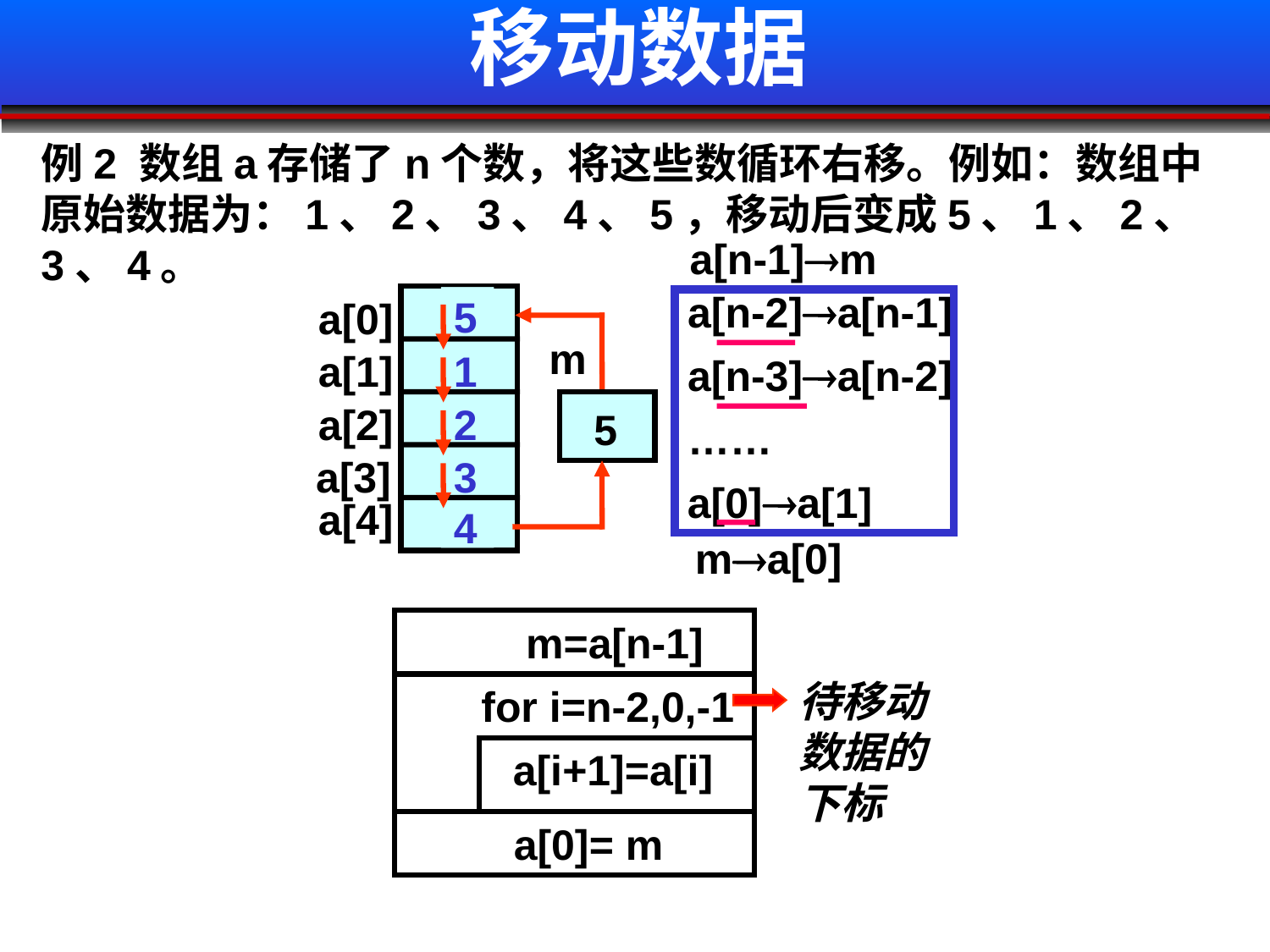

# 移动数据

例2 数组a存储了n个数，将这些数循环右移。例如：数组中原始数据为：1、2、3、4、5，移动后变成5、1、2、3、4。
a[n-1]→m
a[n-2]→a[n-1]
a[0]

1
5

m
a[1]

2
1
a[n-3]→a[n-2]

a[2]

3
2

  5
……

a[3]

4
3

a[0]→a[1]
a[4]
4

5

m→a[0]

          m=a[n-1]
待移动数据的下标

for i=n-2,0,-1

a[i+1]=a[i]
         a[0]= m